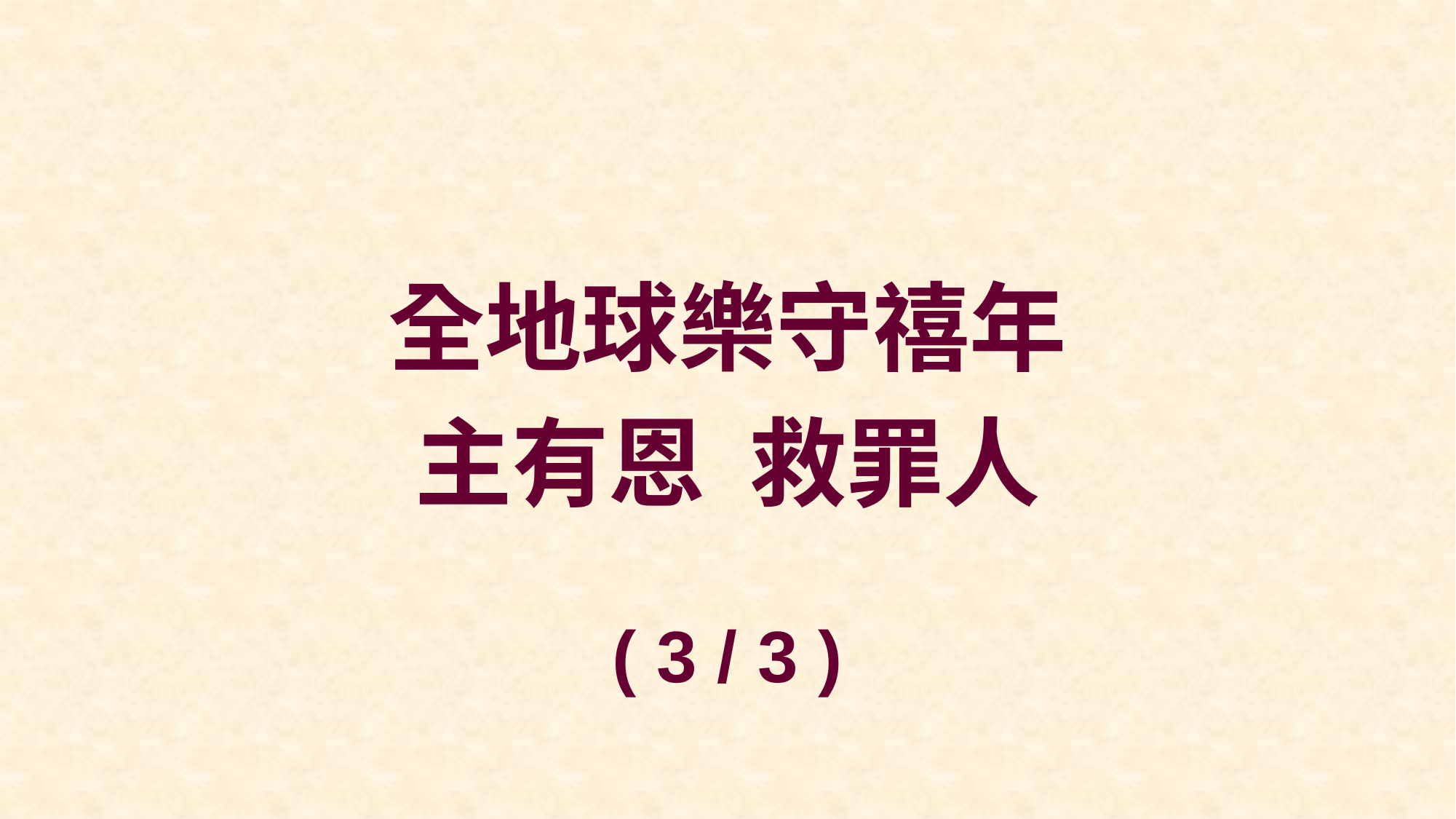

全地球樂守禧年
主有恩  救罪人
( 3 / 3 )